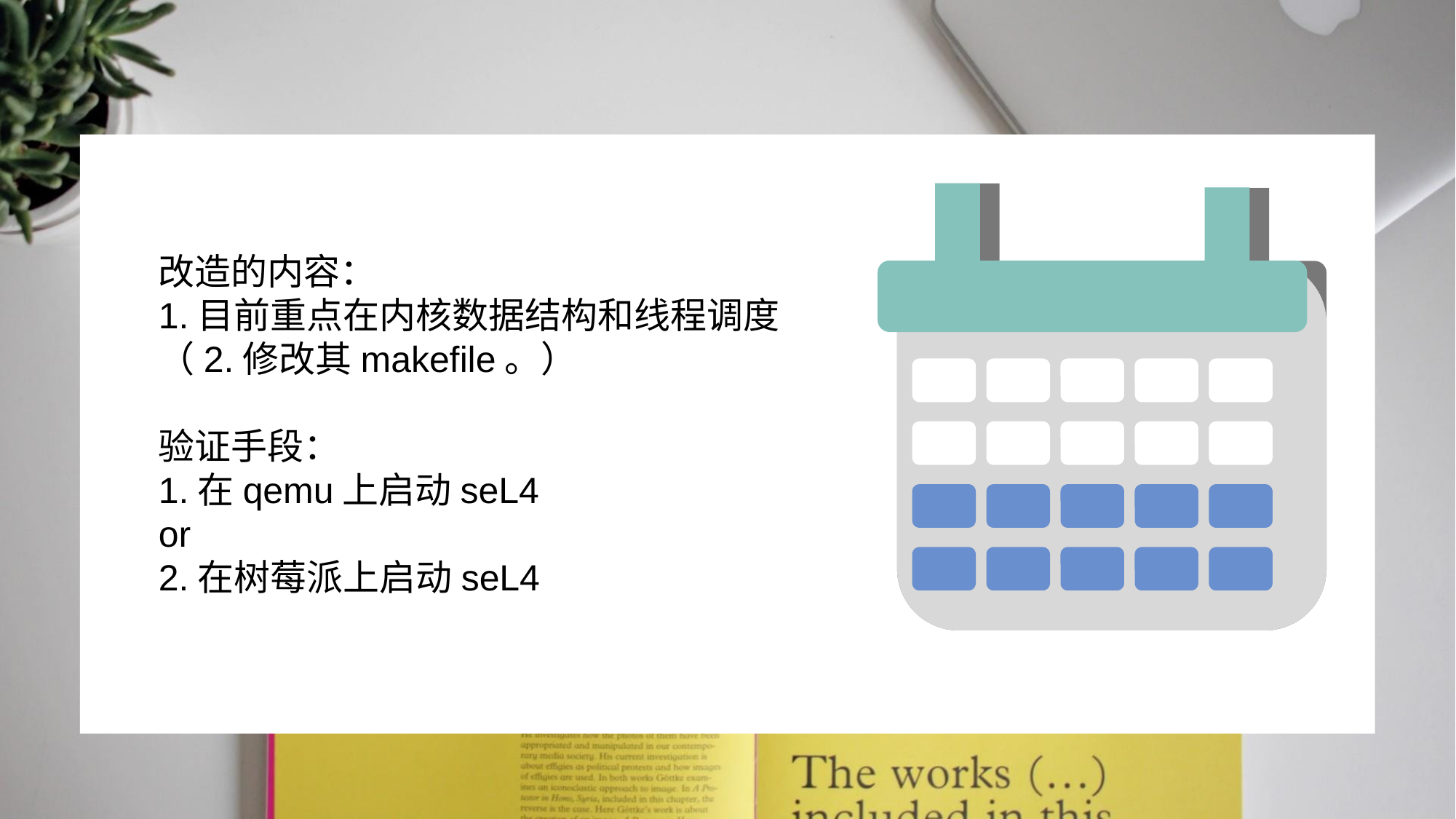

改造的内容：
1.目前重点在内核数据结构和线程调度
（2.修改其makefile。）

验证手段：
1.在qemu上启动seL4
or
2.在树莓派上启动seL4

#

www.islide.cc
16